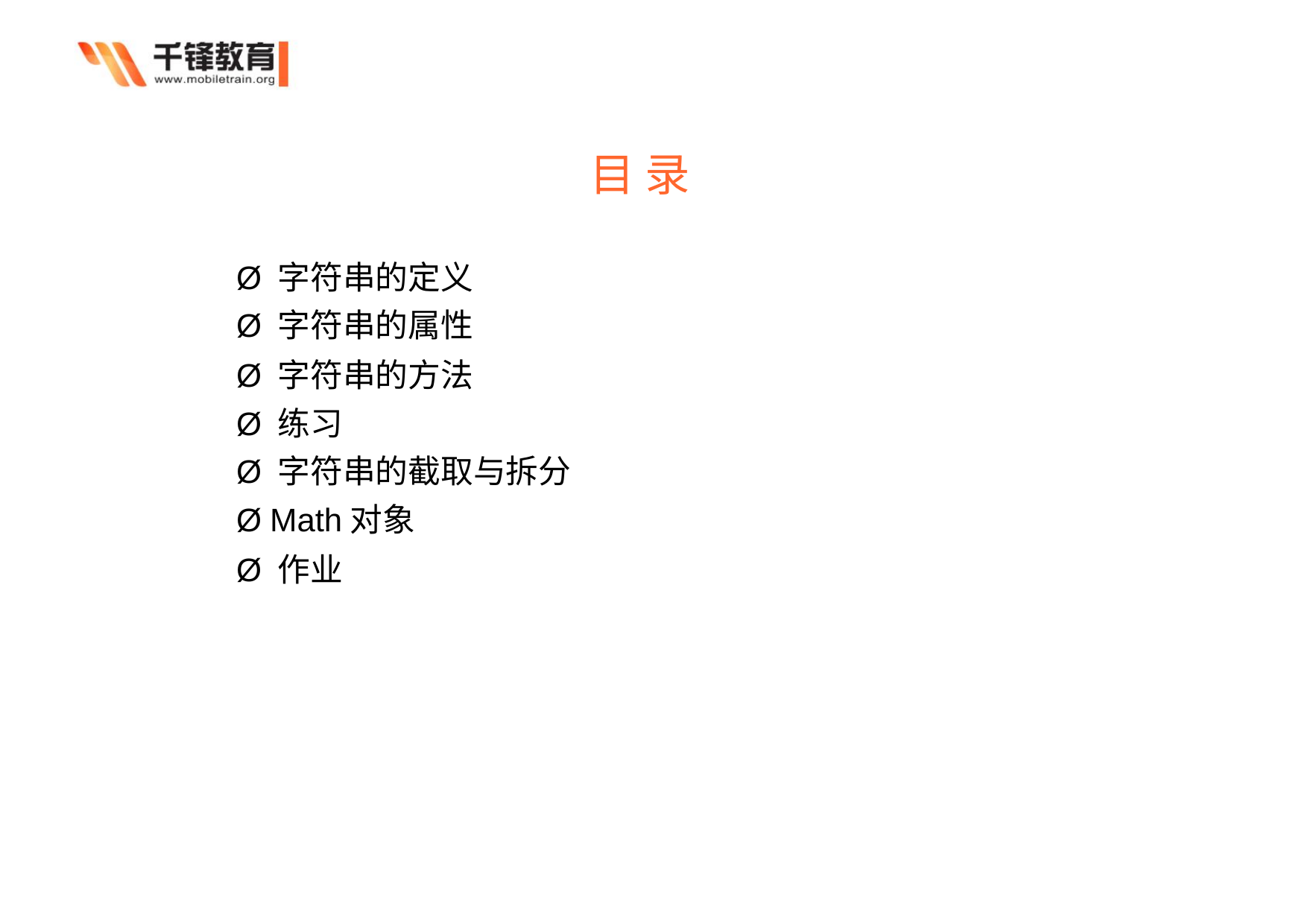

目 录
Ø 字符串的定义
Ø 字符串的属性
Ø 字符串的方法
Ø 练习
Ø 字符串的截取与拆分
Ø Math对象
Ø 作业